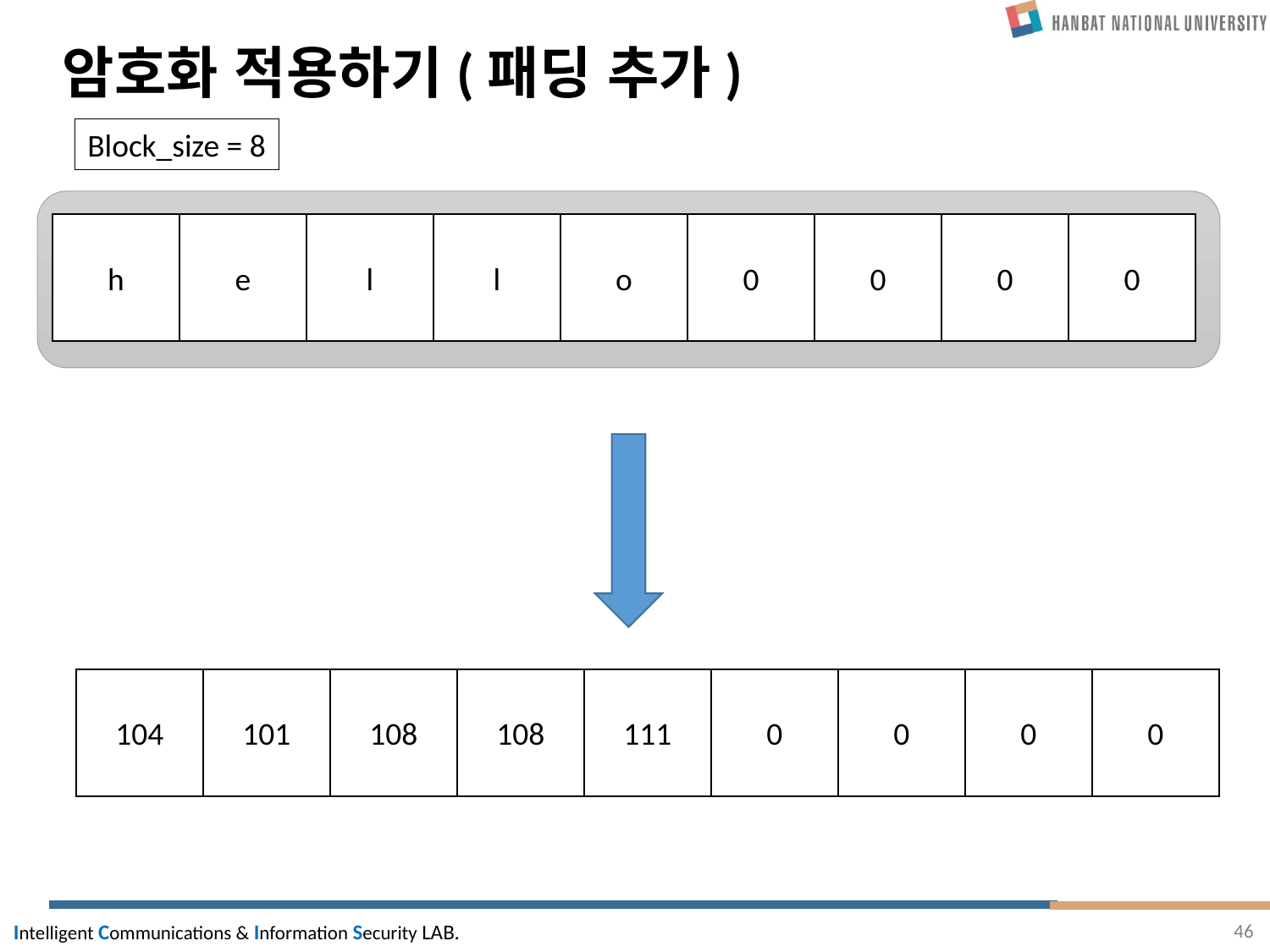

# 암호화 적용하기(패딩 추가)
Block_size = 8

h
e
l
l
o
0
0
0
0

104
101
108
108
111
0
0
0
0
46